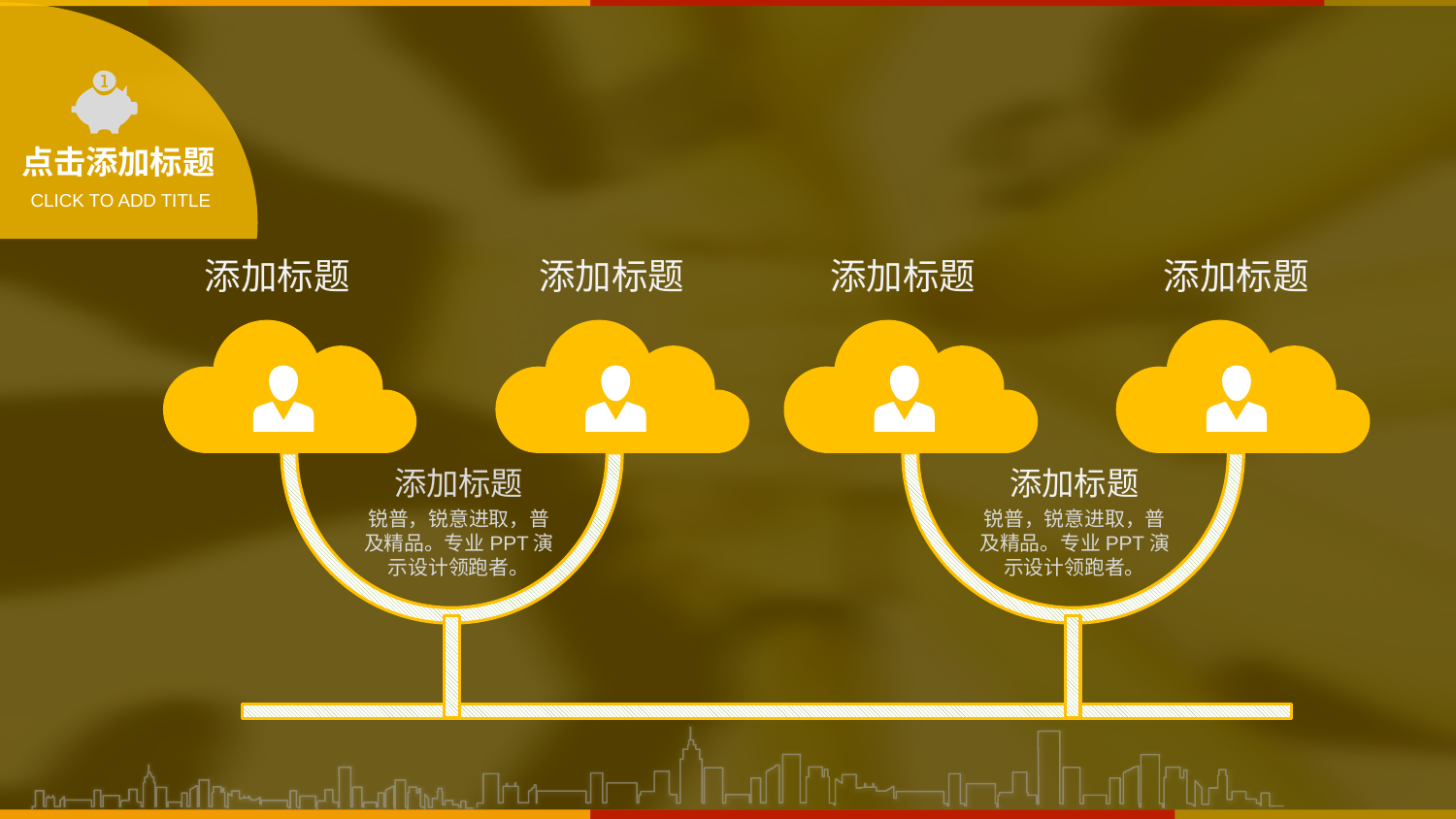

点击添加标题
CLICK TO ADD TITLE
添加标题
添加标题
添加标题
添加标题

添加标题
锐普，锐意进取，普及精品。专业PPT演示设计领跑者。
添加标题
锐普，锐意进取，普及精品。专业PPT演示设计领跑者。